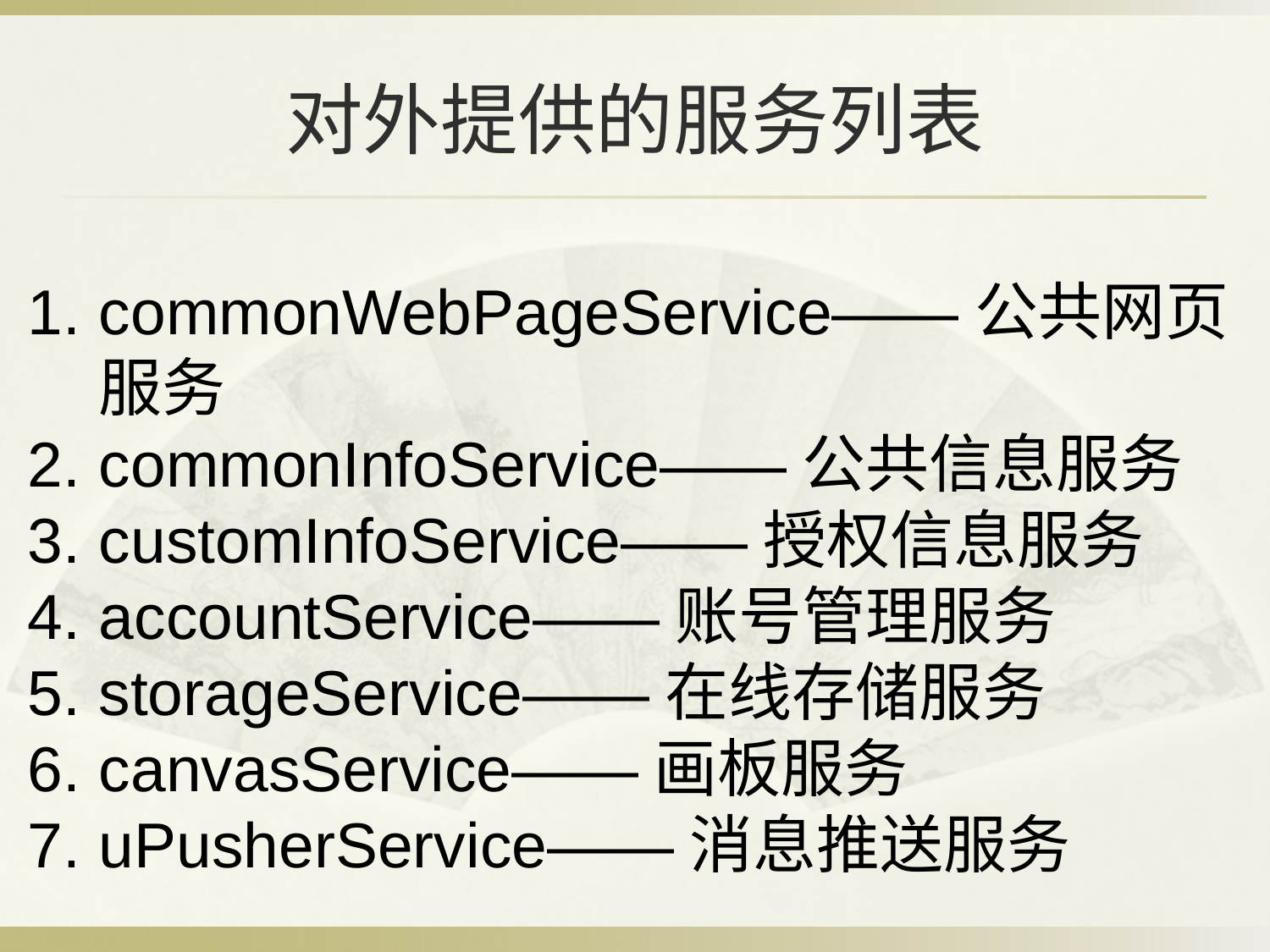

# 对外提供的服务列表
commonWebPageService——公共网页服务
commonInfoService——公共信息服务
customInfoService——授权信息服务
accountService——账号管理服务
storageService——在线存储服务
canvasService——画板服务
uPusherService——消息推送服务